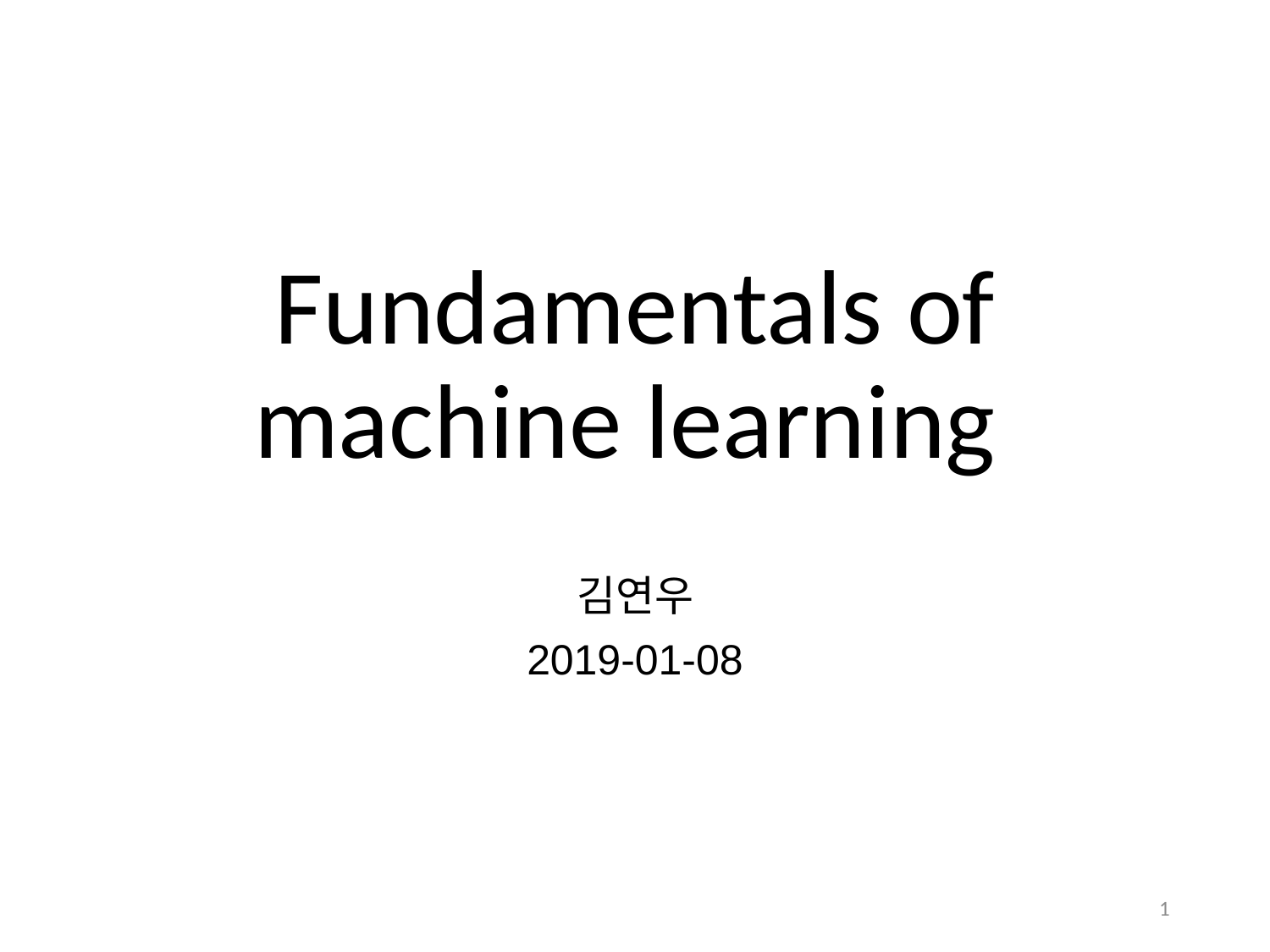

# Fundamentals of machine learning

김연우
2019-01-08
1